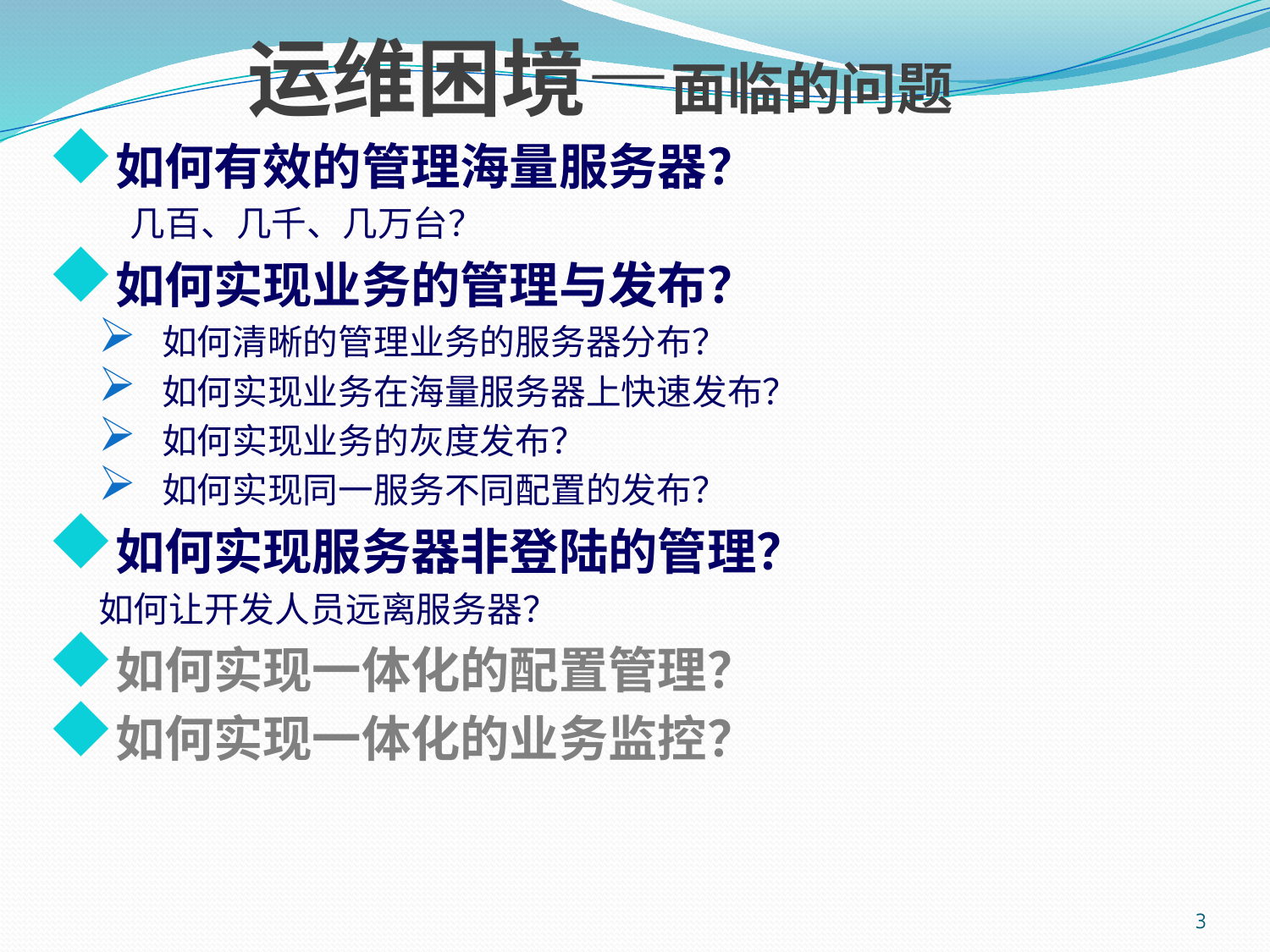

运维困境—面临的问题

如何有效的管理海量服务器？
   几百、几千、几万台？
如何实现业务的管理与发布？
如何清晰的管理业务的服务器分布？
如何实现业务在海量服务器上快速发布？
如何实现业务的灰度发布？
如何实现同一服务不同配置的发布？
如何实现服务器非登陆的管理？
如何让开发人员远离服务器？
如何实现一体化的配置管理？
如何实现一体化的业务监控？

3